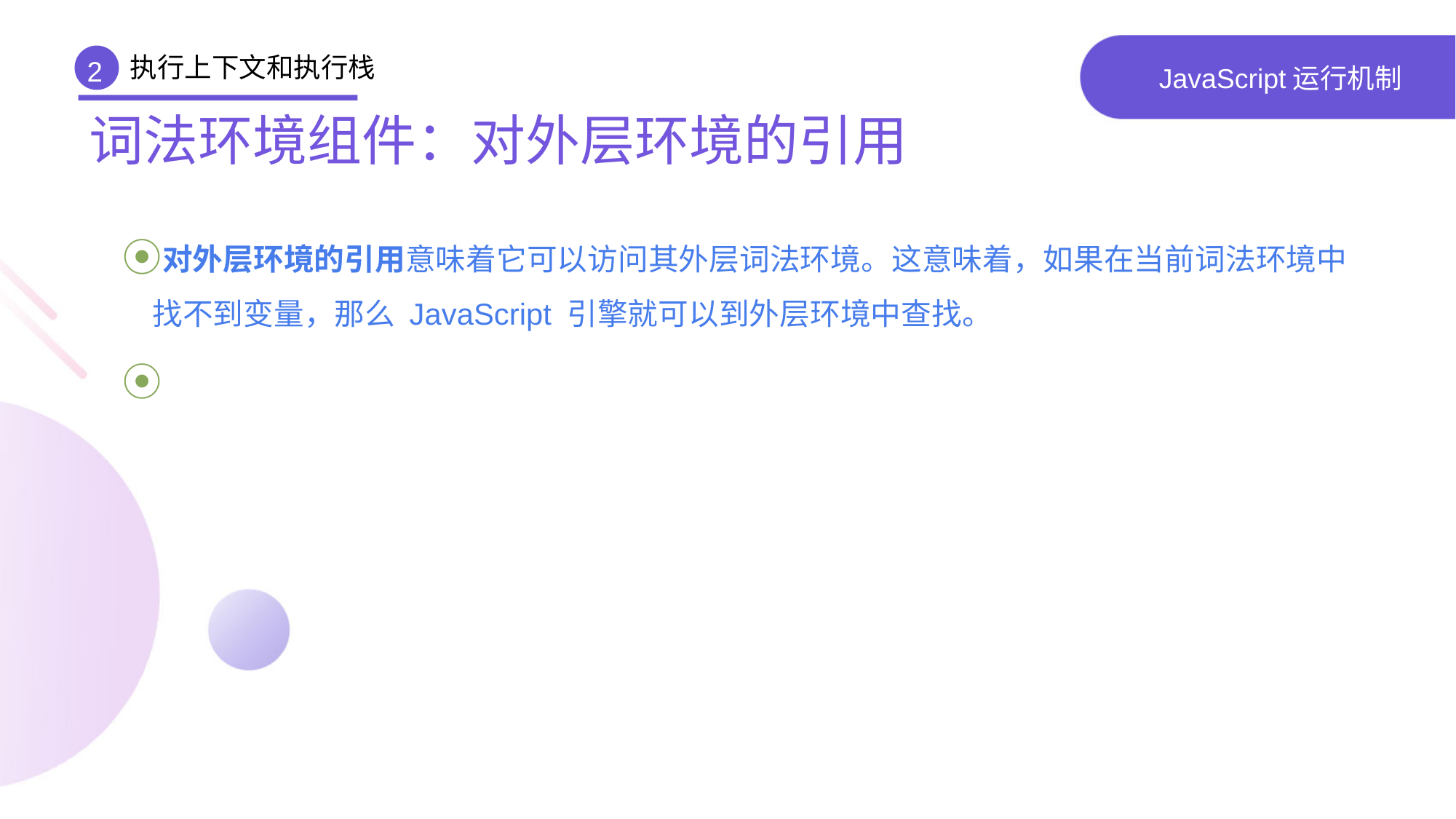

执行上下文和执行栈
2
# JavaScript运行机制
词法环境组件：对外层环境的引用
对外层环境的引用意味着它可以访问其外层词法环境。这意味着，如果在当前词法环境中找不到变量，那么 JavaScript 引擎就可以到外层环境中查找。